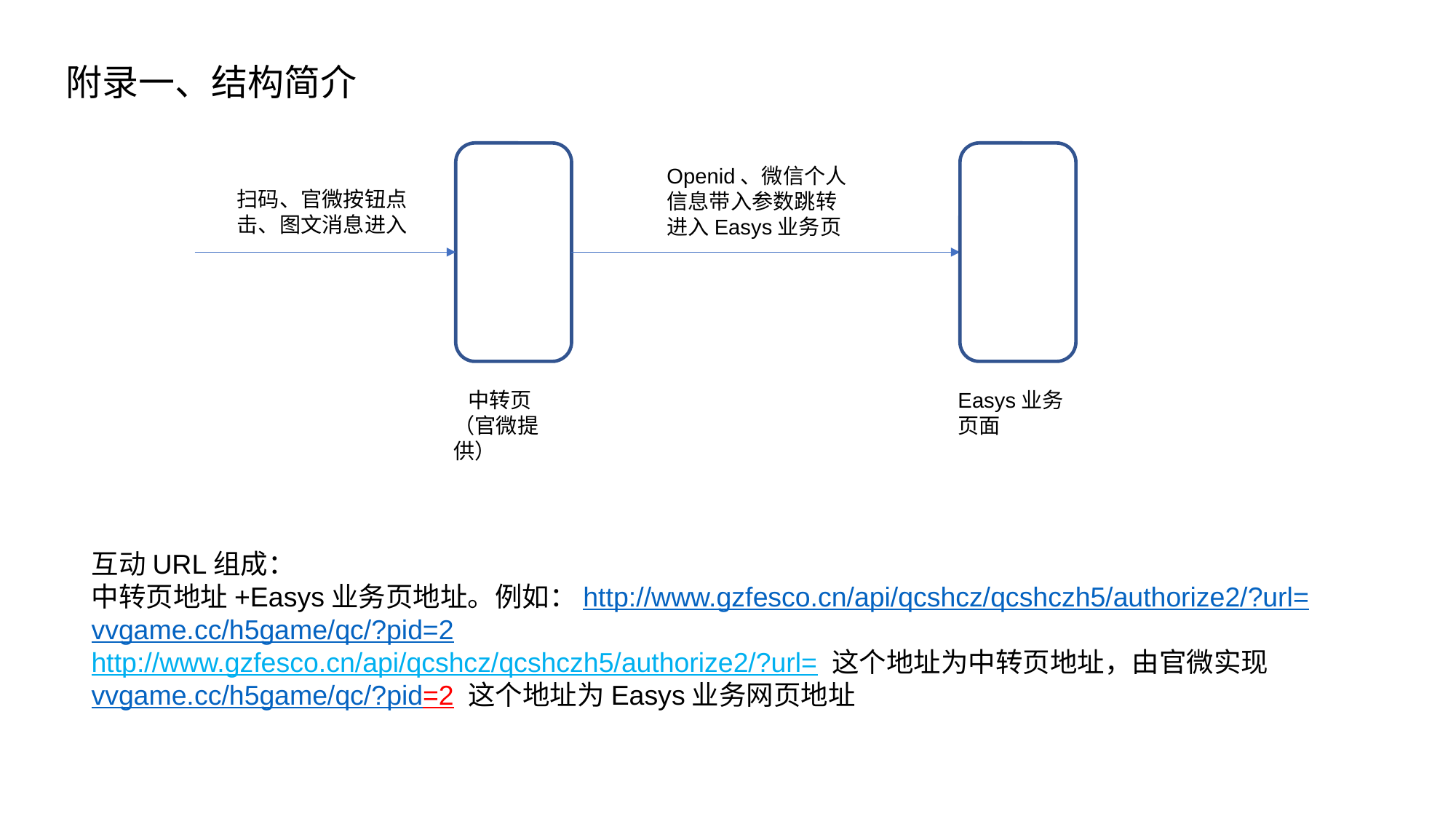

附录一、结构简介

Openid、微信个人信息带入参数跳转进入Easys业务页
扫码、官微按钮点击、图文消息进入
  中转页
（官微提供）
Easys业务页面
互动URL组成：
中转页地址+Easys业务页地址。例如：http://www.gzfesco.cn/api/qcshcz/qcshczh5/authorize2/?url=vvgame.cc/h5game/qc/?pid=2
http://www.gzfesco.cn/api/qcshcz/qcshczh5/authorize2/?url= 这个地址为中转页地址，由官微实现
vvgame.cc/h5game/qc/?pid=2 这个地址为Easys业务网页地址